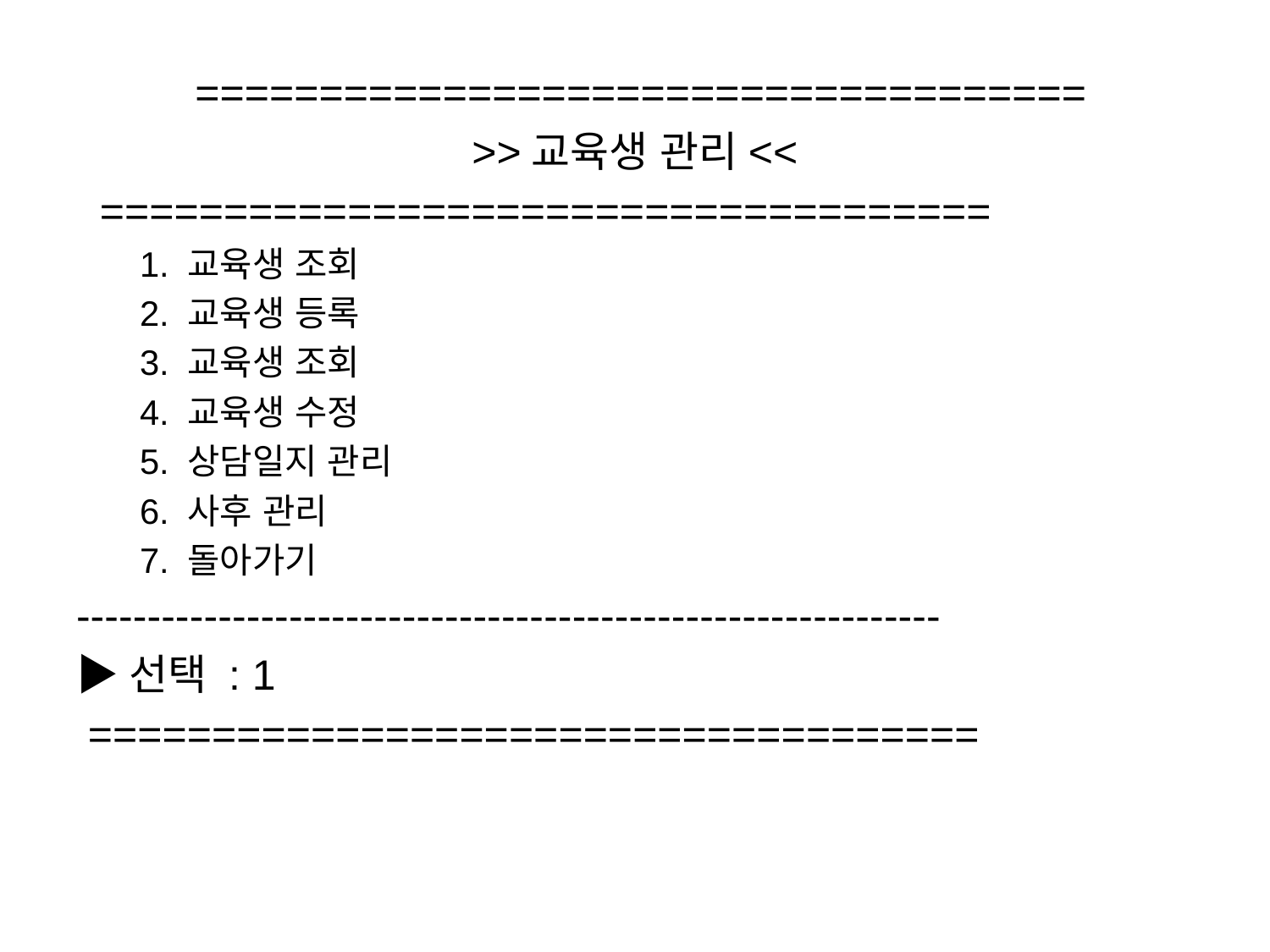

====================================
>>교육생 관리<<
  ====================================
1. 교육생 조회
2. 교육생 등록
3. 교육생 조회
4. 교육생 수정
5. 상담일지 관리
6. 사후 관리
7. 돌아가기
-------------------------------------------------------------
▶선택 : 1
 ====================================